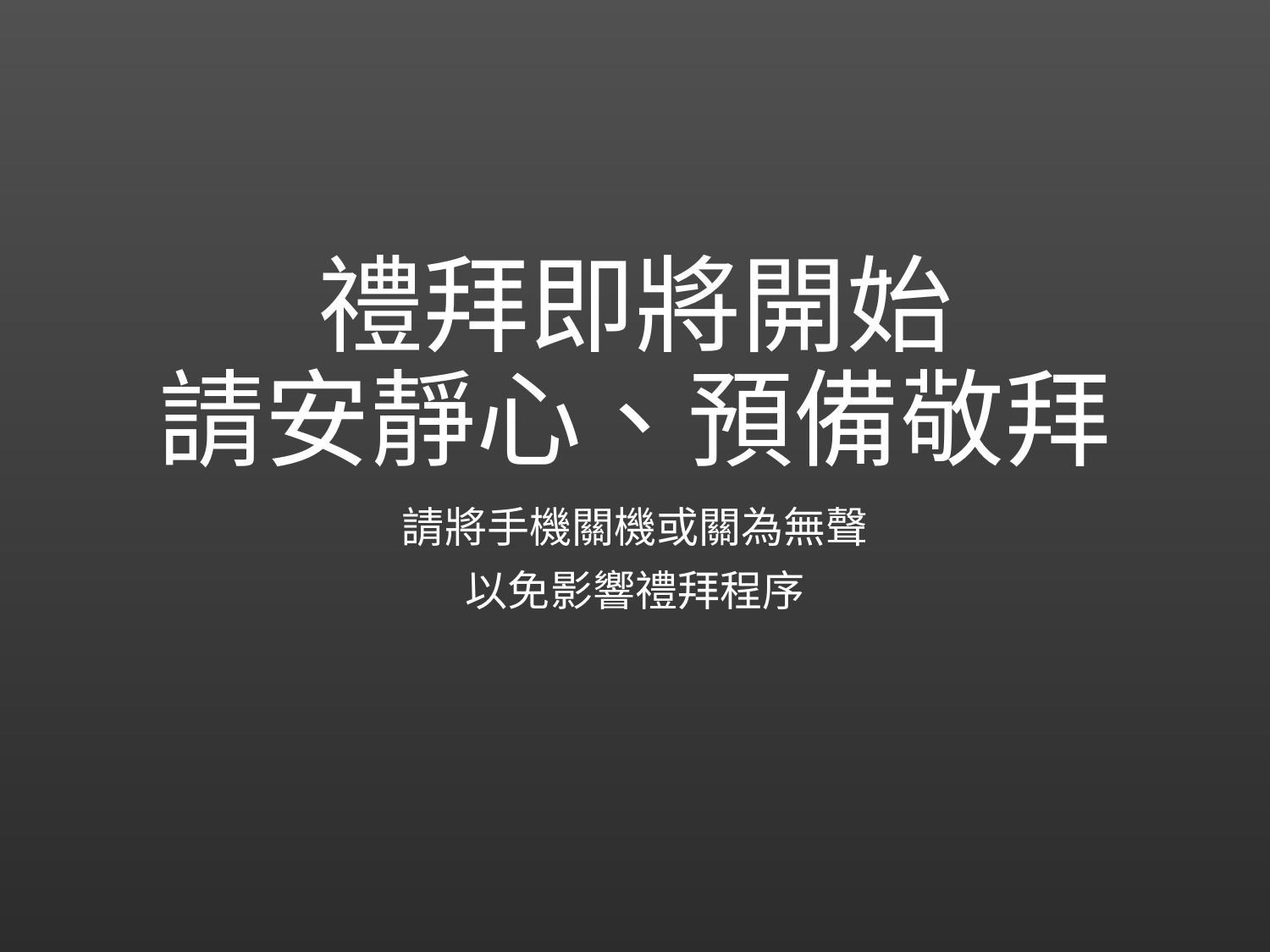

# 禮拜即將開始 請安靜心、預備敬拜
請將手機關機或關為無聲
以免影響禮拜程序